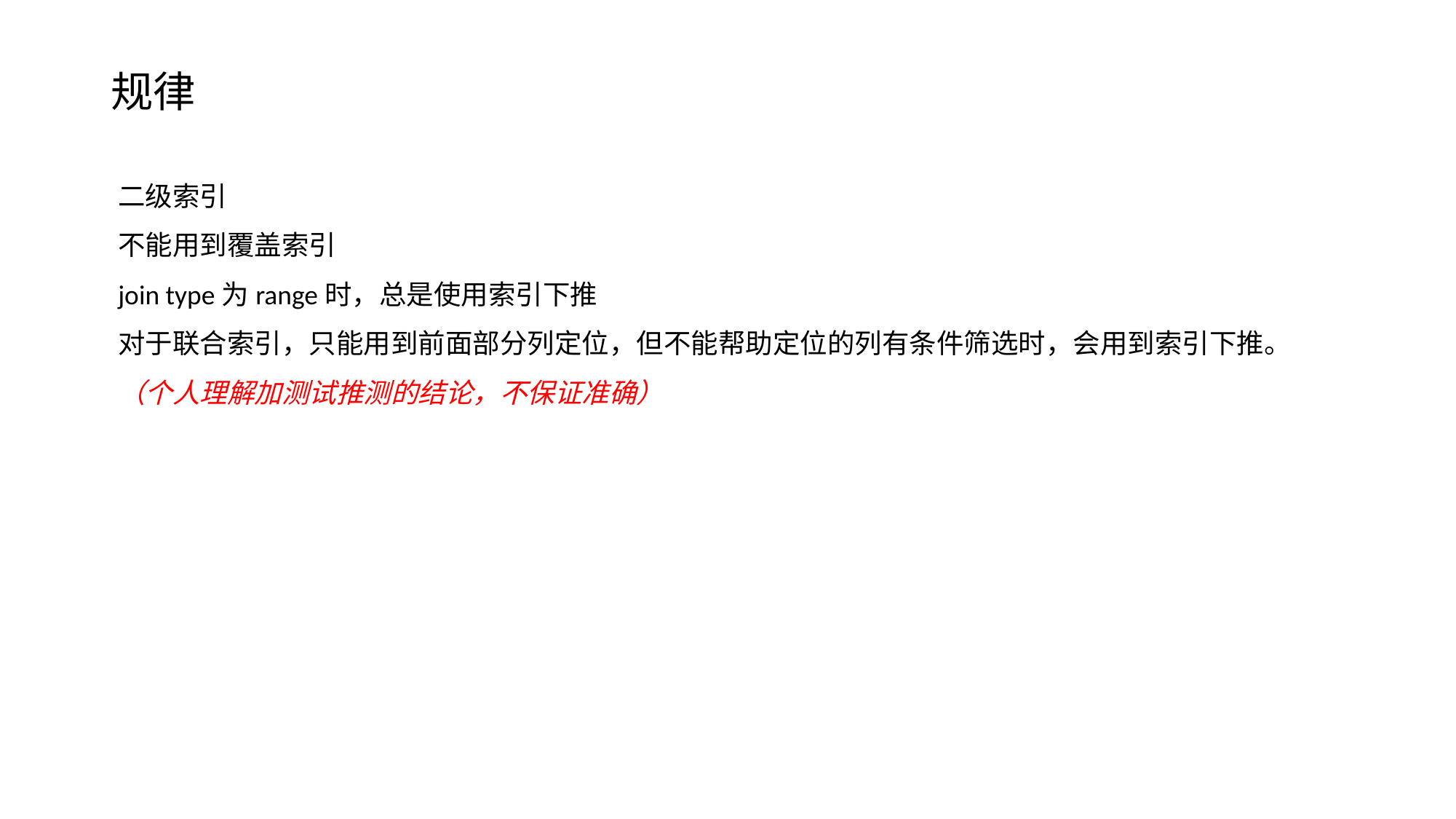

# 规律
二级索引
不能用到覆盖索引
join type为range时，总是使用索引下推
对于联合索引，只能用到前面部分列定位，但不能帮助定位的列有条件筛选时，会用到索引下推。
（个人理解加测试推测的结论，不保证准确）